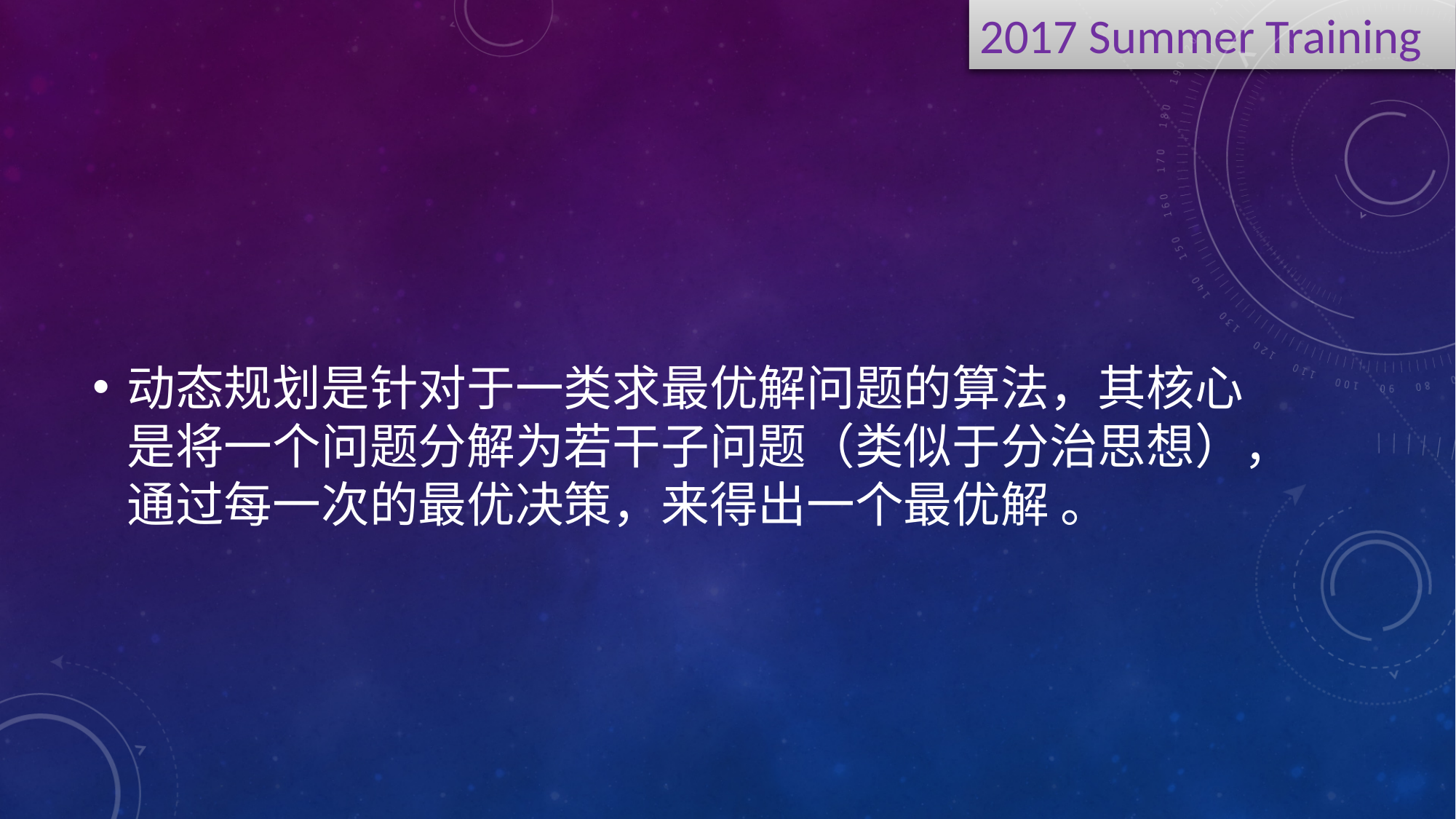

#
动态规划是针对于一类求最优解问题的算法，其核心是将一个问题分解为若干子问题（类似于分治思想），通过每一次的最优决策，来得出一个最优解 。